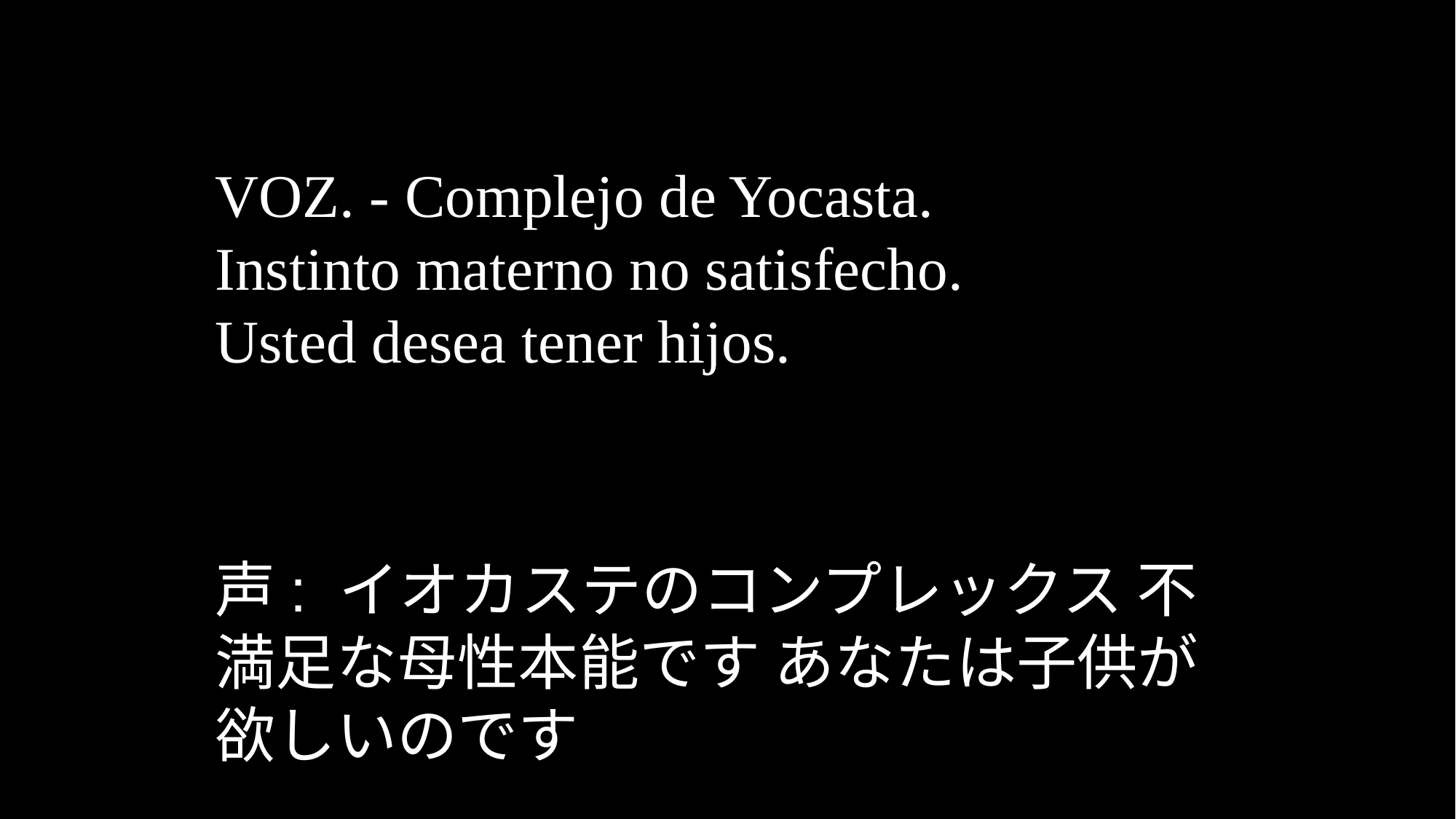

VOZ. - Complejo de Yocasta. Instinto materno no satisfecho. Usted desea tener hijos.

声: イオカステのコンプレックス 不満足な母性本能です あなたは子供が欲しいのです